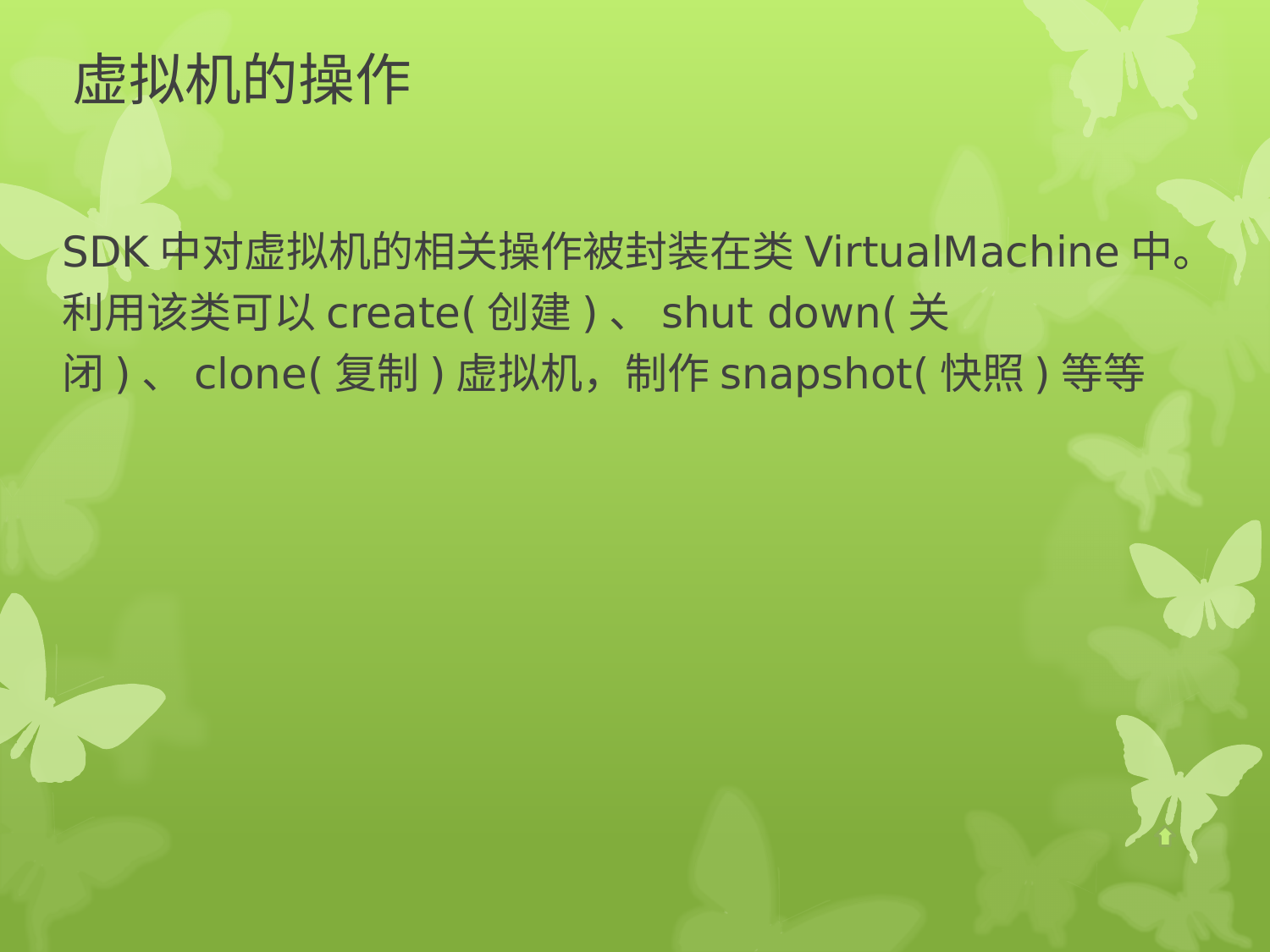

# 虚拟机的操作
SDK中对虚拟机的相关操作被封装在类VirtualMachine中。利用该类可以create(创建)、shut down(关闭)、clone(复制)虚拟机，制作snapshot(快照)等等